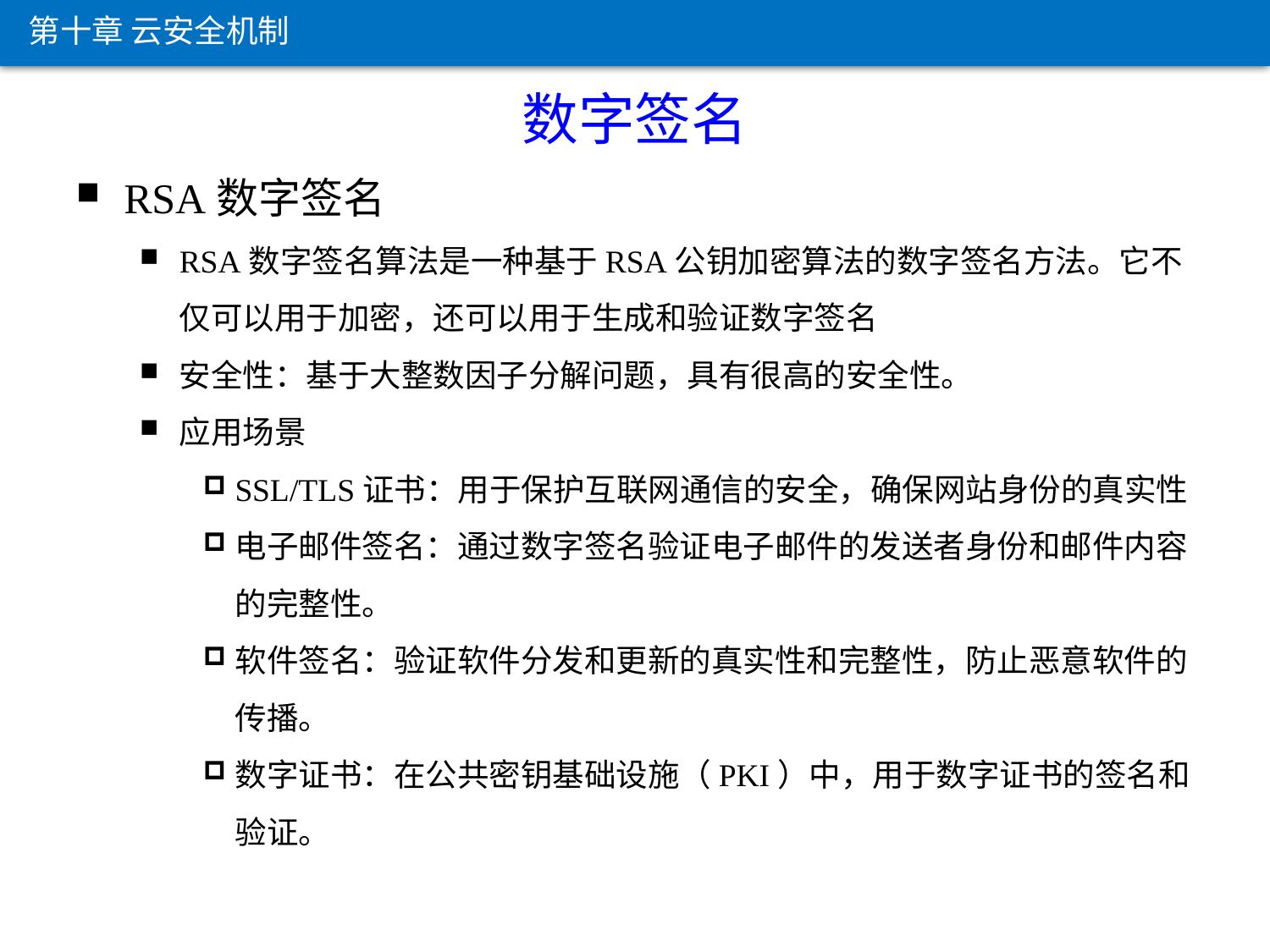

第十章 云安全机制
数字签名
RSA数字签名
RSA数字签名算法是一种基于RSA公钥加密算法的数字签名方法。它不仅可以用于加密，还可以用于生成和验证数字签名
安全性：基于大整数因子分解问题，具有很高的安全性。
应用场景
SSL/TLS证书：用于保护互联网通信的安全，确保网站身份的真实性
电子邮件签名：通过数字签名验证电子邮件的发送者身份和邮件内容的完整性。
软件签名：验证软件分发和更新的真实性和完整性，防止恶意软件的传播。
数字证书：在公共密钥基础设施（PKI）中，用于数字证书的签名和验证。